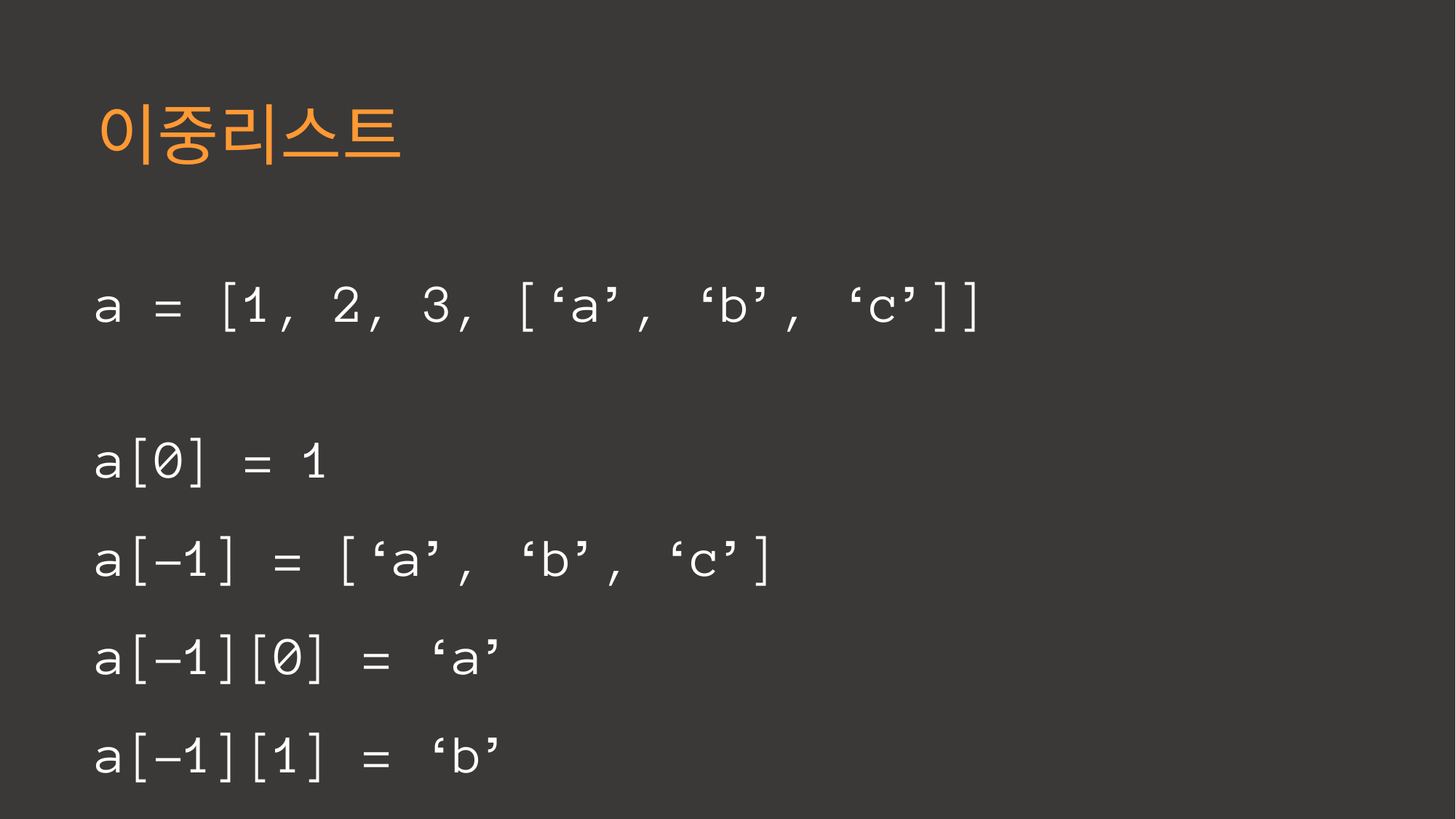

이중리스트
a = [1, 2, 3, [‘a’, ‘b’, ‘c’]]
a[0] = 1
a[-1] = [‘a’, ‘b’, ‘c’]
a[-1][0] = ‘a’
a[-1][1] = ‘b’